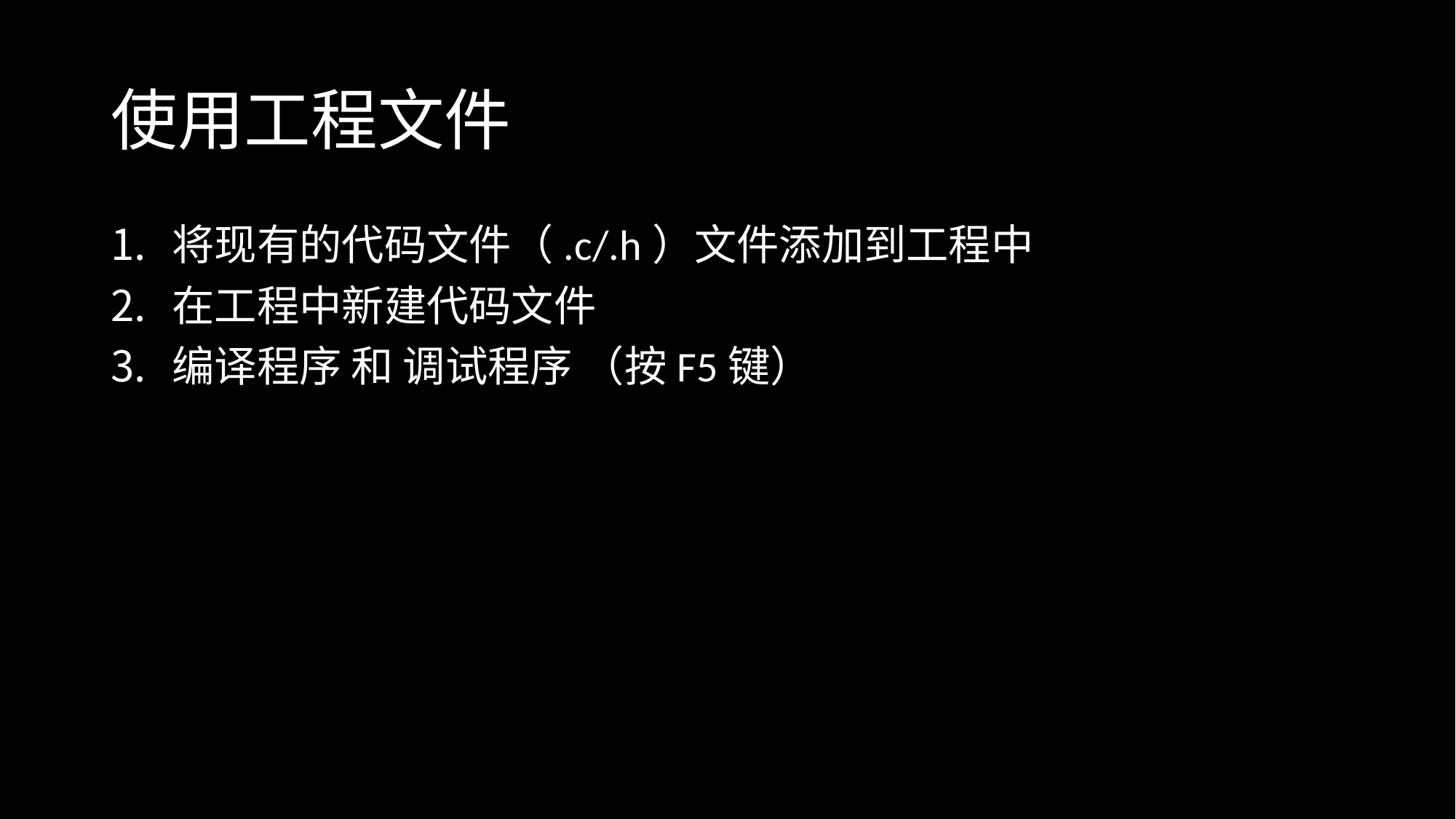

# 使用工程文件
将现有的代码文件（.c/.h）文件添加到工程中
在工程中新建代码文件
编译程序 和 调试程序 （按F5键）